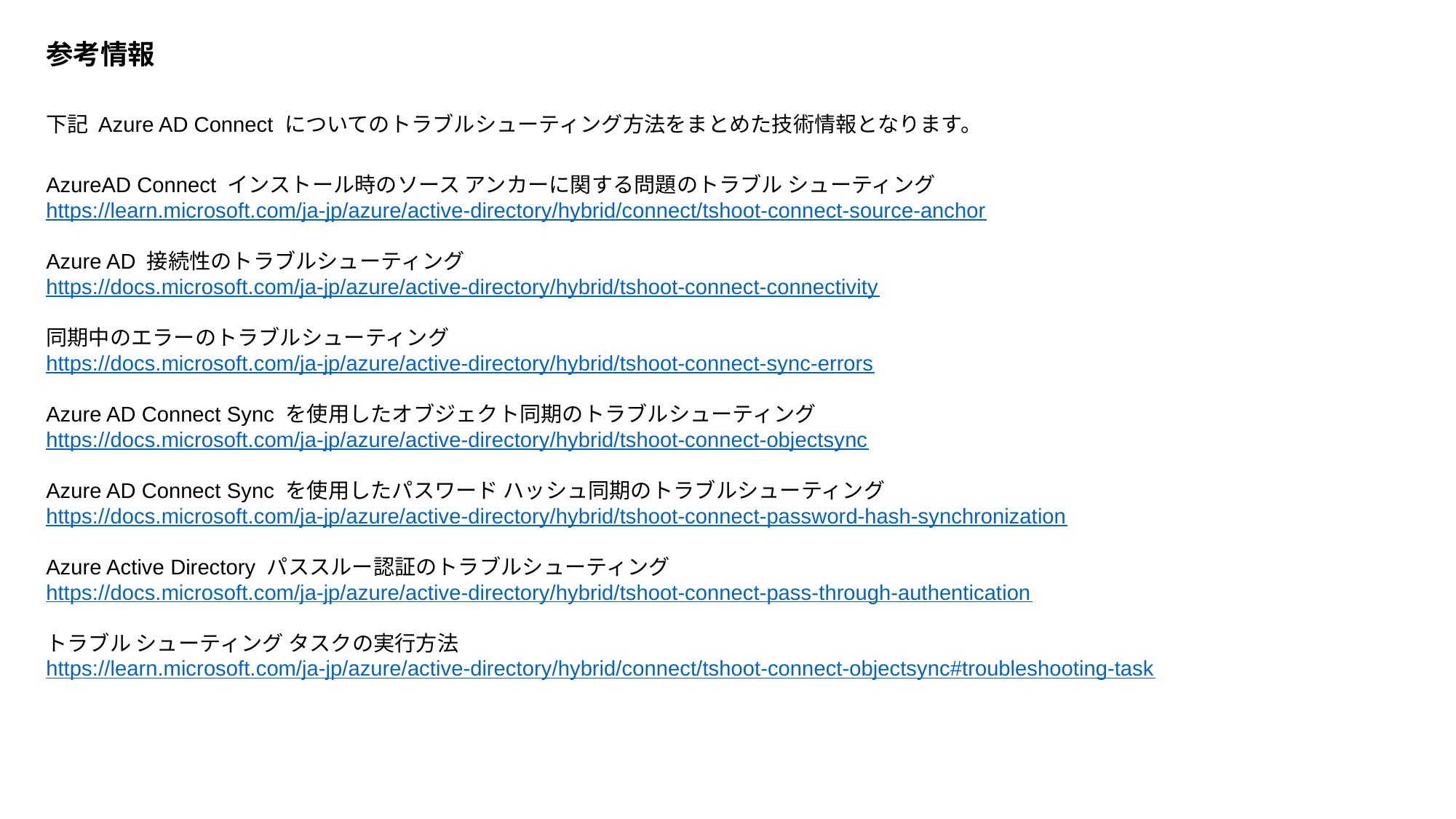

参考情報
下記 Azure AD Connect についてのトラブルシューティング方法をまとめた技術情報となります。
AzureAD Connect インストール時のソース アンカーに関する問題のトラブル シューティング
https://learn.microsoft.com/ja-jp/azure/active-directory/hybrid/connect/tshoot-connect-source-anchor
Azure AD 接続性のトラブルシューティング
https://docs.microsoft.com/ja-jp/azure/active-directory/hybrid/tshoot-connect-connectivity

同期中のエラーのトラブルシューティング
https://docs.microsoft.com/ja-jp/azure/active-directory/hybrid/tshoot-connect-sync-errors

Azure AD Connect Sync を使用したオブジェクト同期のトラブルシューティング
https://docs.microsoft.com/ja-jp/azure/active-directory/hybrid/tshoot-connect-objectsync

Azure AD Connect Sync を使用したパスワード ハッシュ同期のトラブルシューティング
https://docs.microsoft.com/ja-jp/azure/active-directory/hybrid/tshoot-connect-password-hash-synchronization

Azure Active Directory パススルー認証のトラブルシューティング
https://docs.microsoft.com/ja-jp/azure/active-directory/hybrid/tshoot-connect-pass-through-authentication
トラブル シューティング タスクの実行方法
https://learn.microsoft.com/ja-jp/azure/active-directory/hybrid/connect/tshoot-connect-objectsync#troubleshooting-task